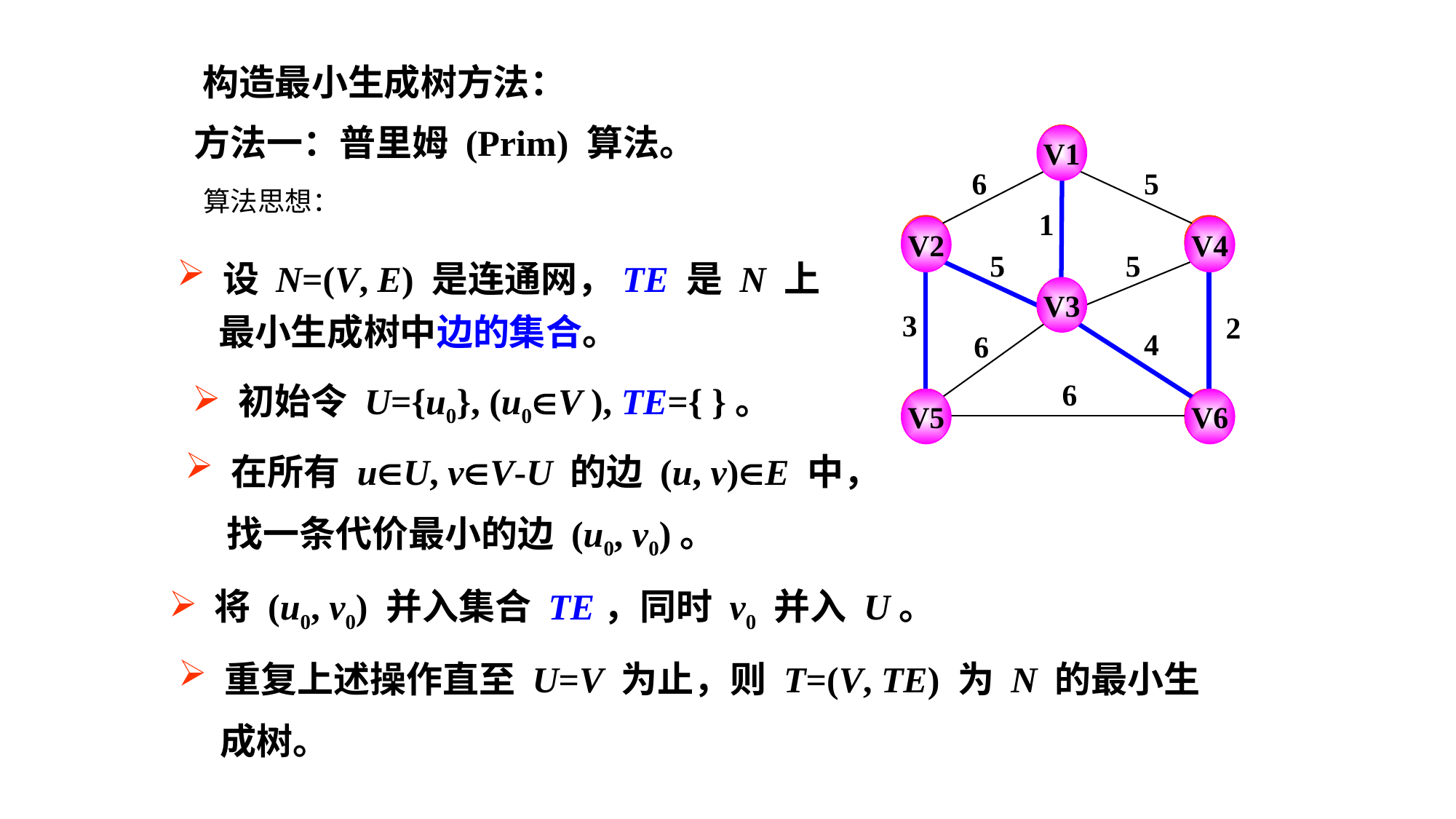

构造最小生成树方法：
方法一：普里姆 (Prim) 算法。
V1
6
5
1
V2
V4
5
5
V3
3
2
4
6
6
V5
V6
V1
算法思想：
V2
V4
 设 N=(V, E) 是连通网，TE 是 N 上
    最小生成树中边的集合。
V3
 初始令 U={u0}, (u0∈V ), TE={ }。
V5
V6
 在所有 u∈U, v∈V-U 的边 (u, v)∈E 中，
    找一条代价最小的边 (u0, v0)。
 将 (u0, v0) 并入集合 TE，同时 v0 并入 U。
 重复上述操作直至 U=V 为止，则 T=(V, TE) 为 N 的最小生
    成树。